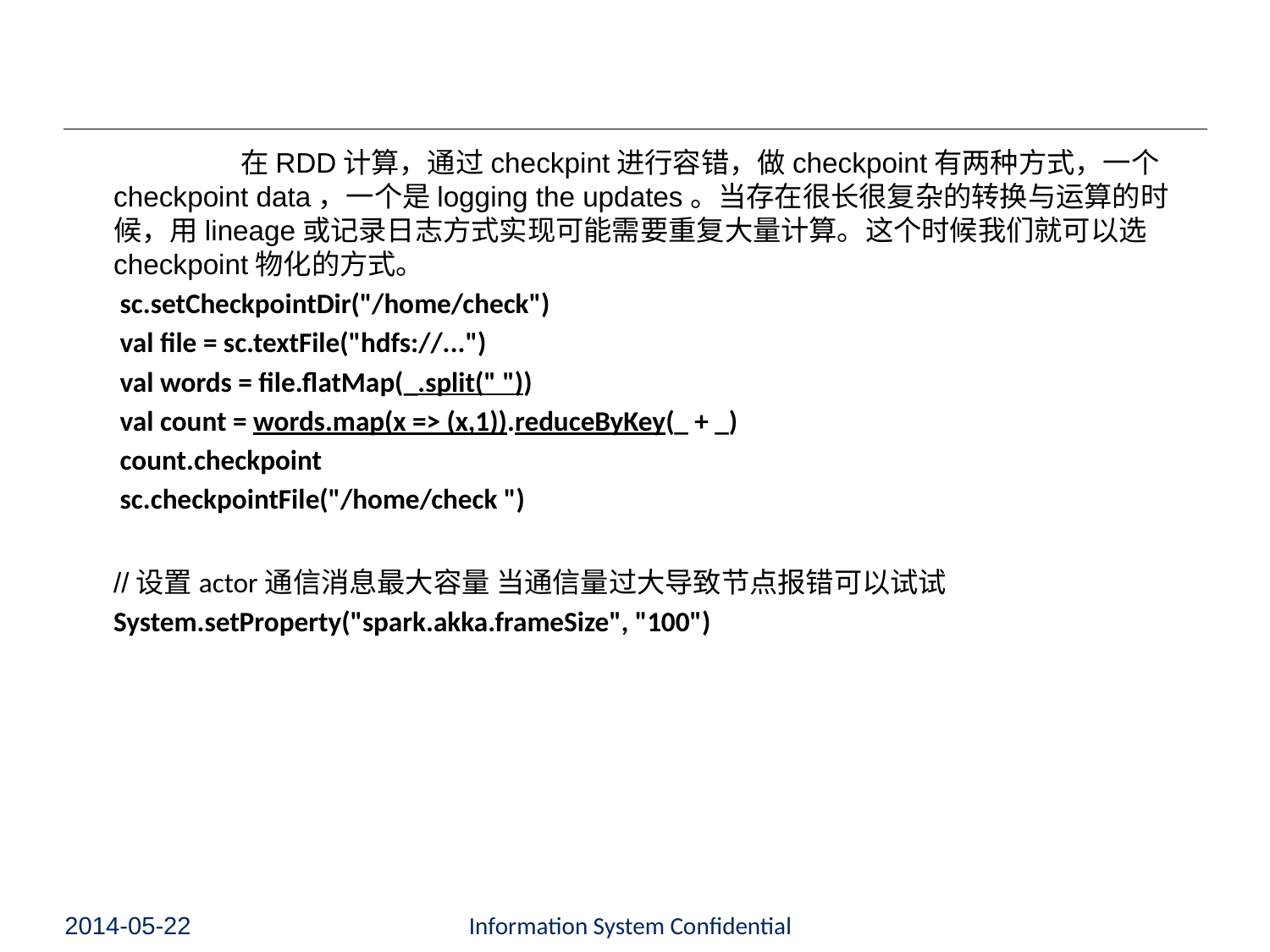

在RDD计算，通过checkpint进行容错，做checkpoint有两种方式，一个checkpoint data，一个是logging the updates。当存在很长很复杂的转换与运算的时候，用lineage或记录日志方式实现可能需要重复大量计算。这个时候我们就可以选checkpoint物化的方式。
   	 sc.setCheckpointDir("/home/check")
   	 val file = sc.textFile("hdfs://...")
   	 val words = file.flatMap(_.split(" "))
   	 val count = words.map(x => (x,1)).reduceByKey(_ + _)
   	 count.checkpoint
  	 sc.checkpointFile("/home/check ")

	//设置actor通信消息最大容量 当通信量过大导致节点报错可以试试
	System.setProperty("spark.akka.frameSize", "100")
22